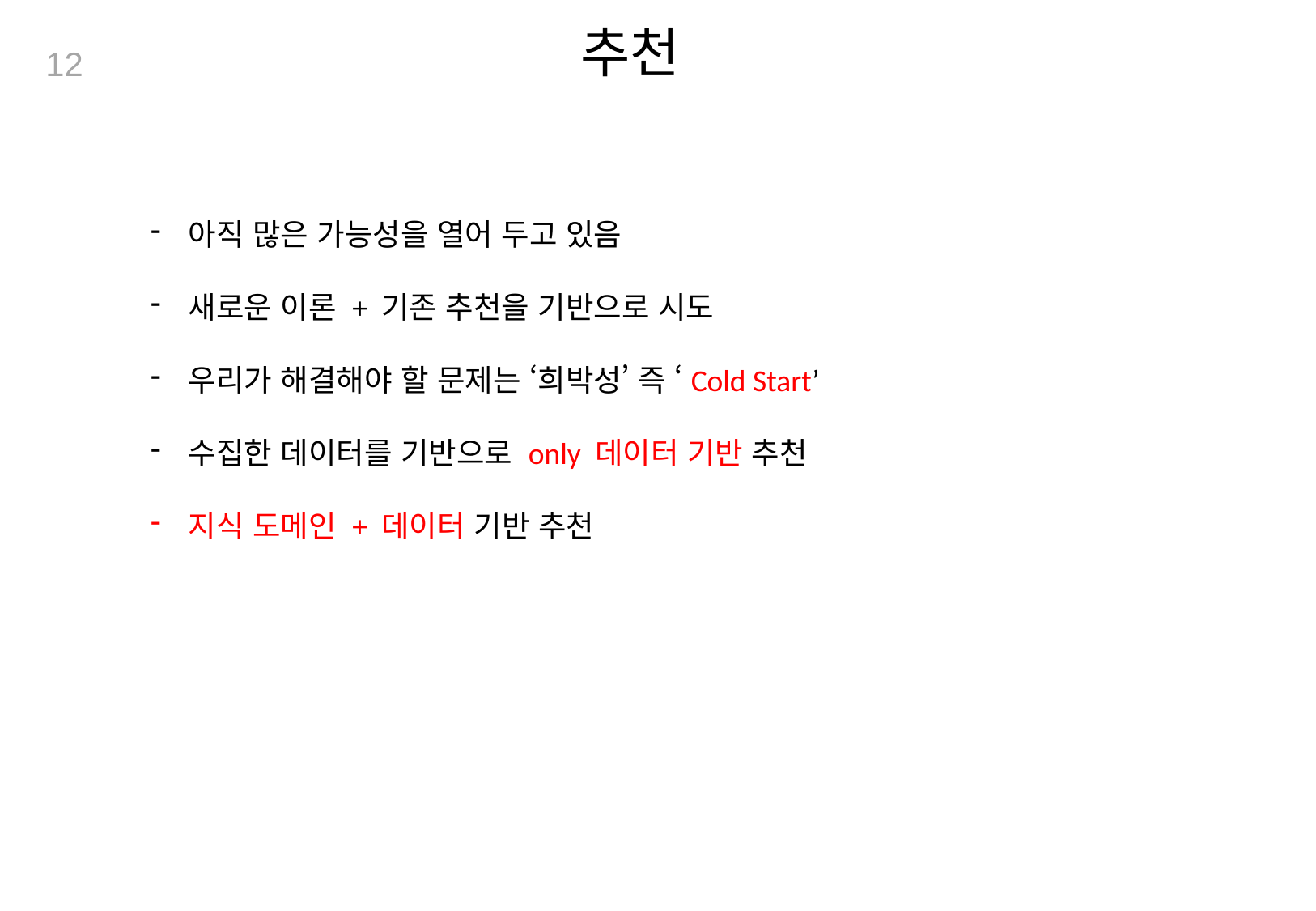

추천
12
아직 많은 가능성을 열어 두고 있음

새로운 이론 + 기존 추천을 기반으로 시도

우리가 해결해야 할 문제는 ‘희박성’ 즉 ‘Cold Start’

수집한 데이터를 기반으로 only 데이터 기반 추천

지식 도메인 + 데이터 기반 추천